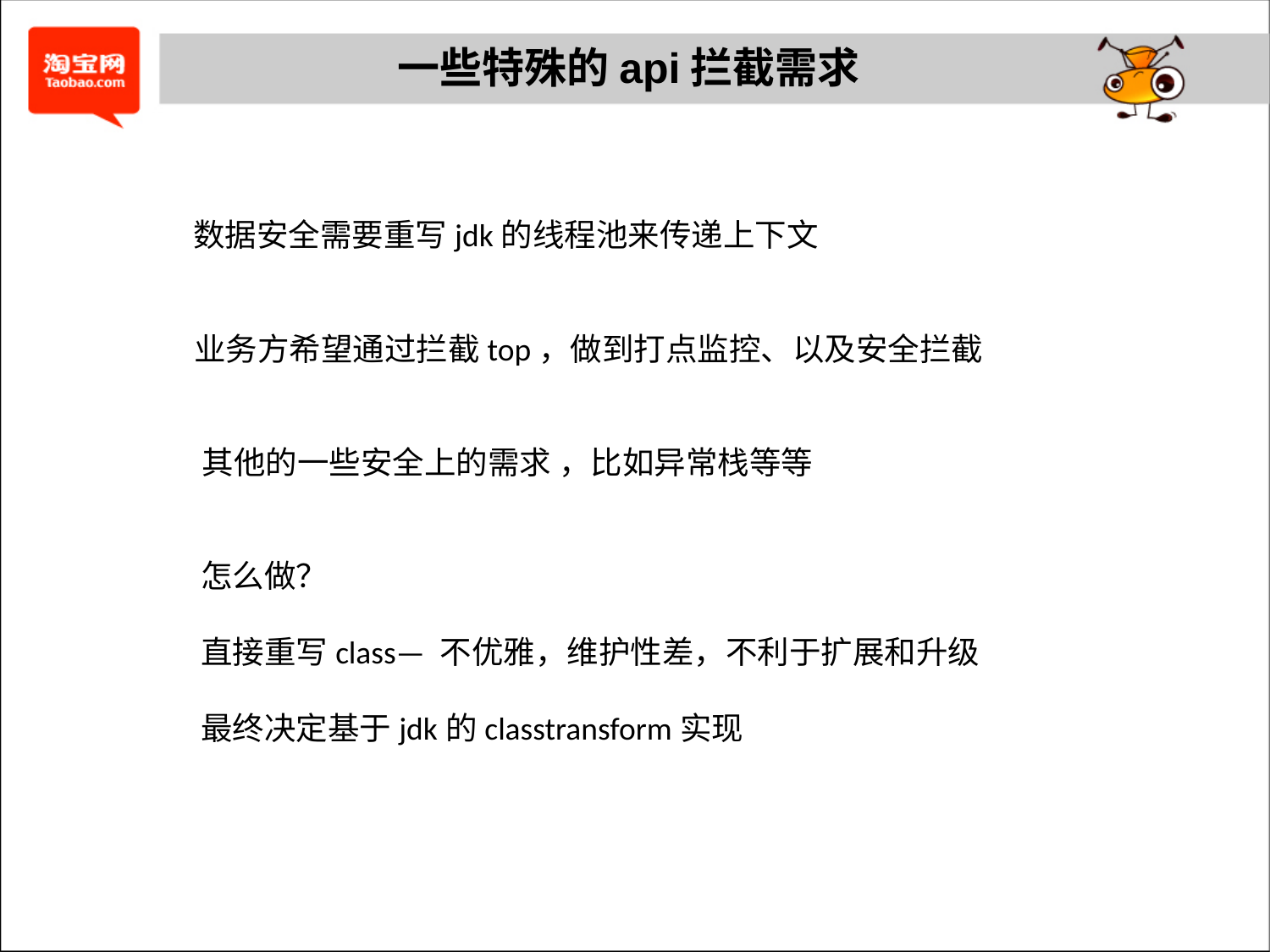

一些特殊的api拦截需求
数据安全需要重写jdk的线程池来传递上下文
业务方希望通过拦截top，做到打点监控、以及安全拦截
其他的一些安全上的需求 ，比如异常栈等等
怎么做？

直接重写class— 不优雅，维护性差，不利于扩展和升级

最终决定基于jdk的classtransform实现